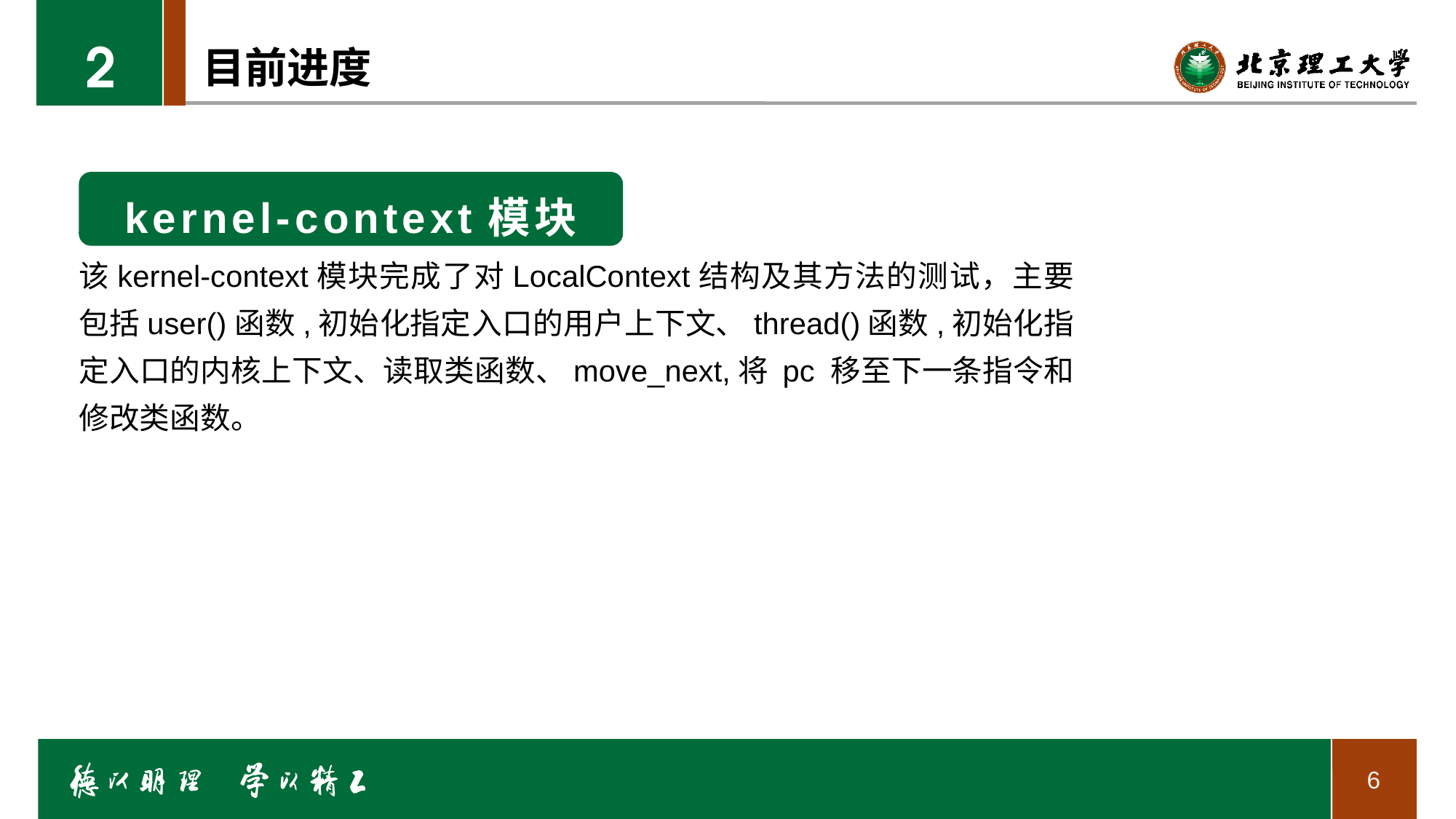

2
# 目前进度
kernel-context模块
该kernel-context模块完成了对LocalContext结构及其方法的测试，主要包括user()函数,初始化指定入口的用户上下文、thread()函数,初始化指定入口的内核上下文、读取类函数、move_next,将 pc 移至下一条指令和修改类函数。